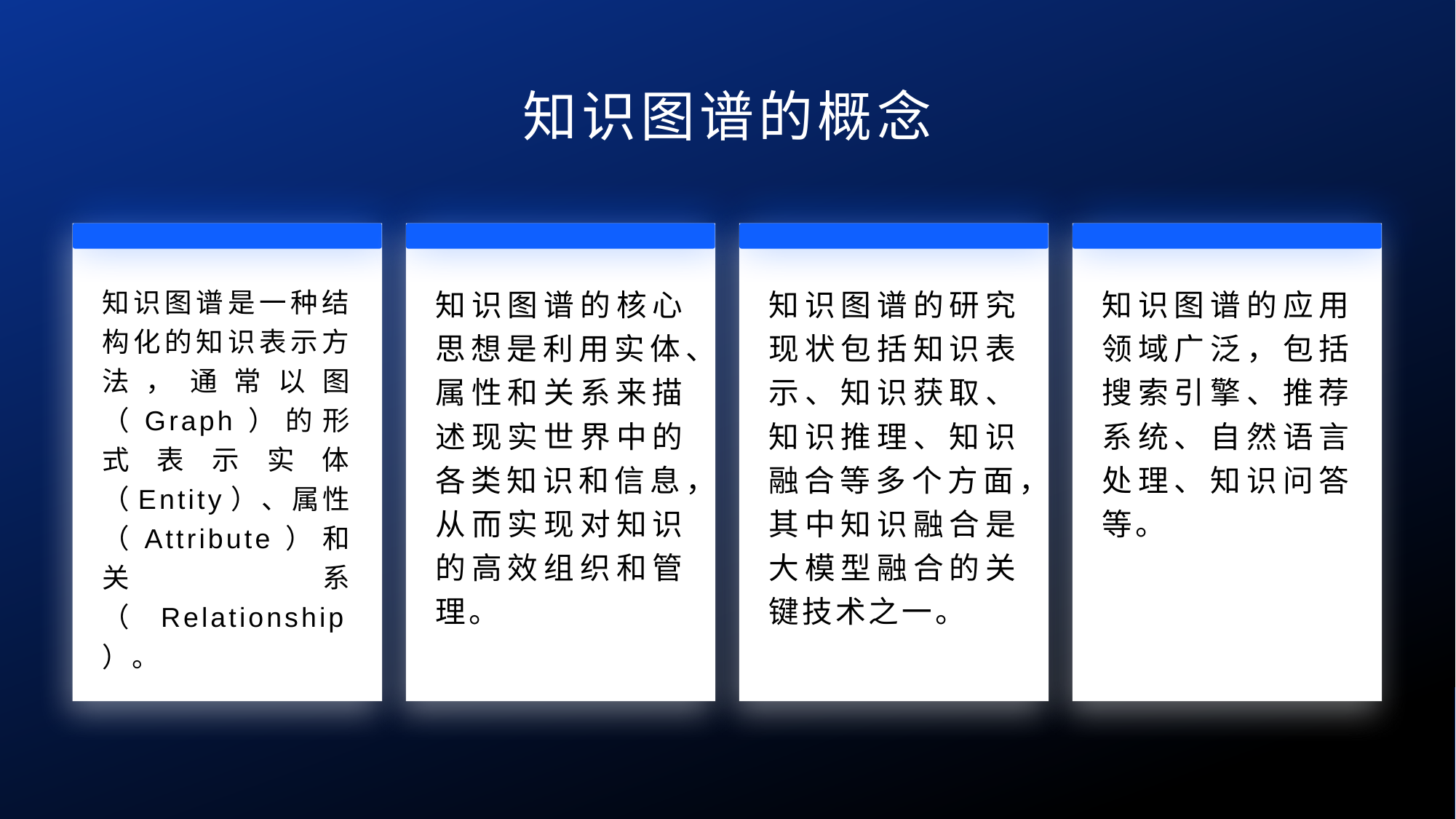

知识图谱的概念

知识图谱是一种结构化的知识表示方法，通常以图（Graph）的形式表示实体（Entity）、属性（Attribute）和关系（Relationship）。
知识图谱的核心思想是利用实体、属性和关系来描述现实世界中的各类知识和信息，从而实现对知识的高效组织和管理。
知识图谱的研究现状包括知识表示、知识获取、知识推理、知识融合等多个方面，其中知识融合是大模型融合的关键技术之一。
知识图谱的应用领域广泛，包括搜索引擎、推荐系统、自然语言处理、知识问答等。